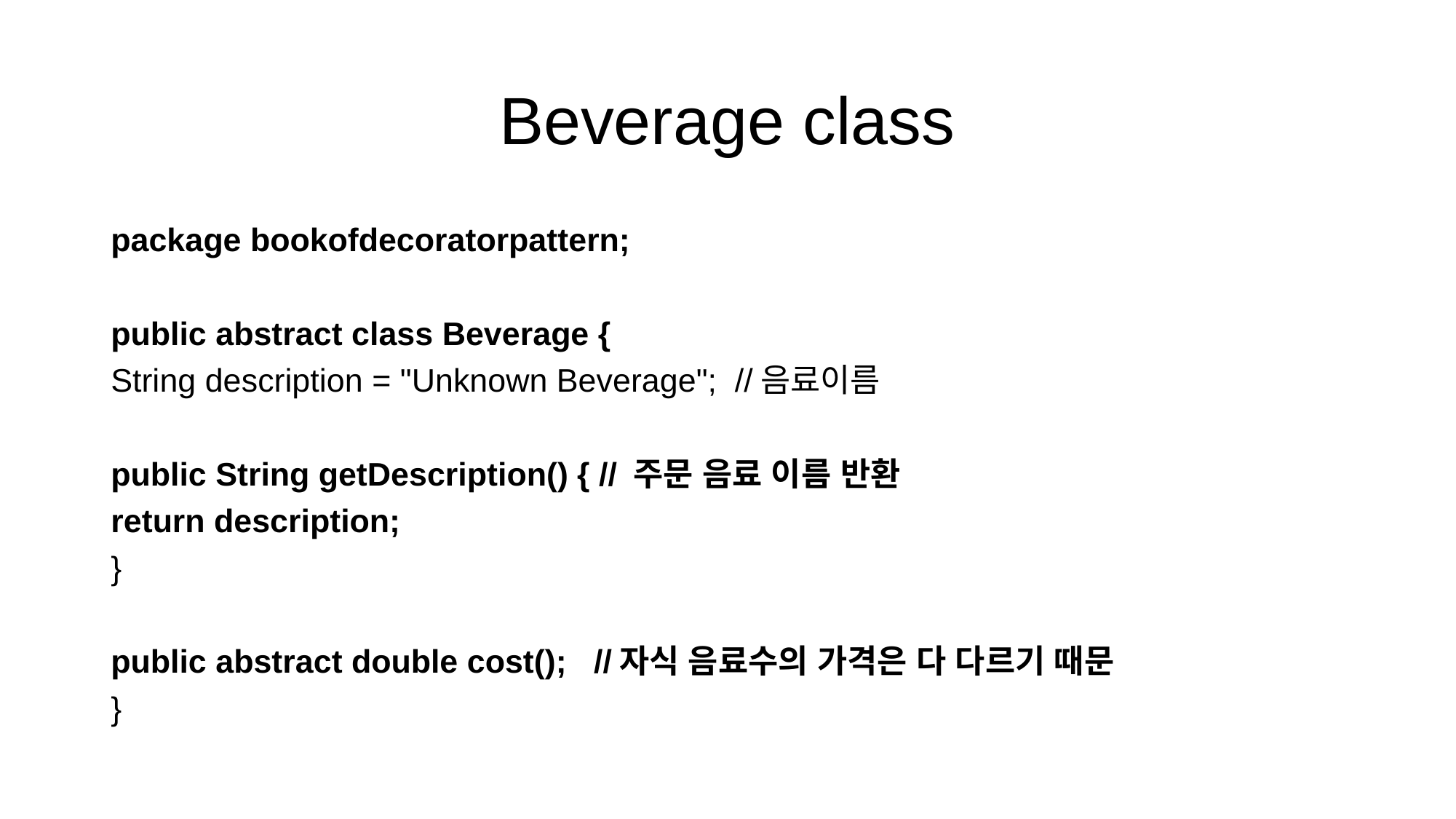

# Beverage class
package bookofdecoratorpattern;

public abstract class Beverage {
String description = "Unknown Beverage";  //음료이름

public String getDescription() { // 주문 음료 이름 반환
return description;
}

public abstract double cost();   //자식 음료수의 가격은 다 다르기 때문
}